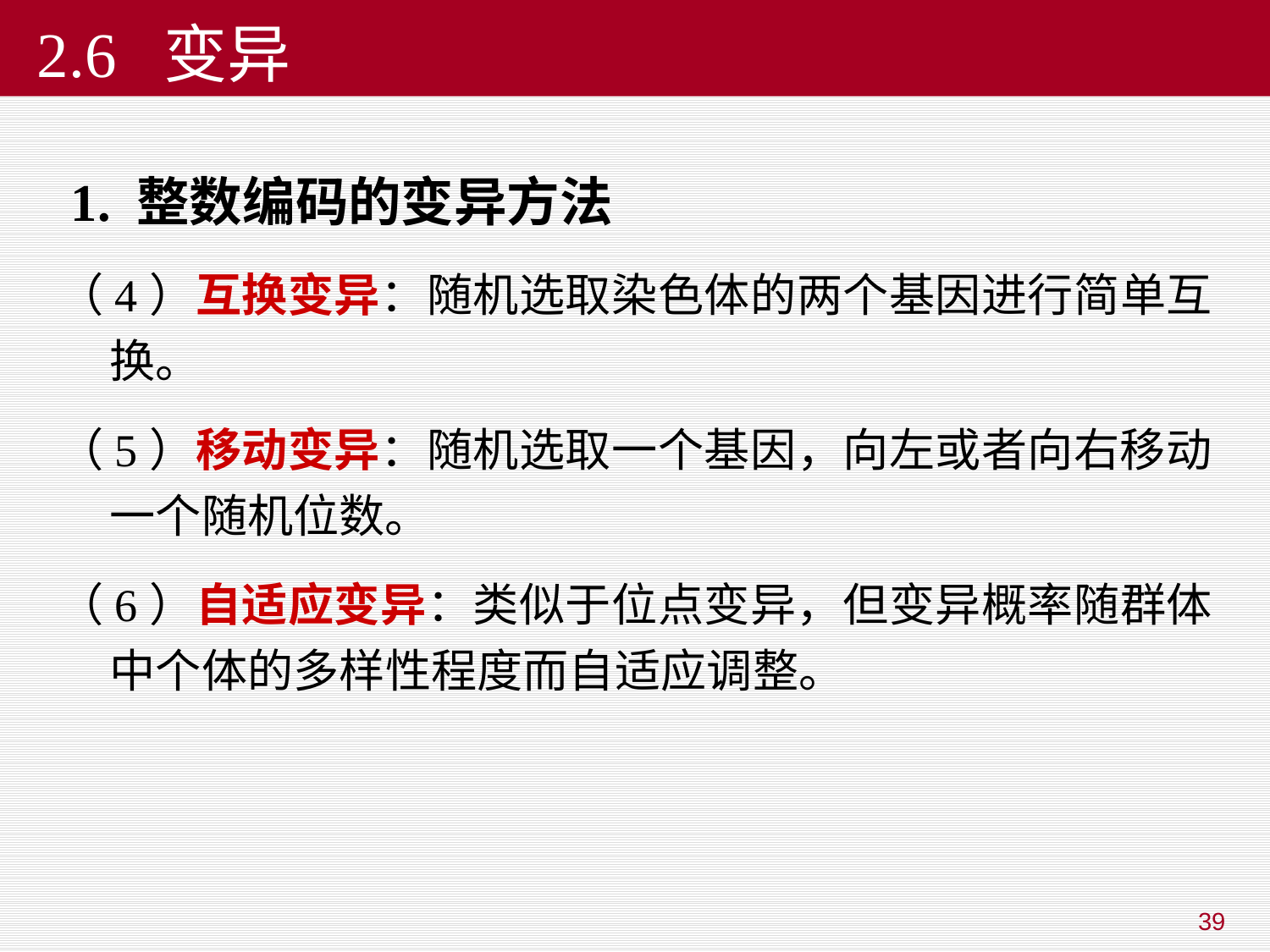

# 2.6  变异
 1. 整数编码的变异方法
（4）互换变异：随机选取染色体的两个基因进行简单互换。
（5）移动变异：随机选取一个基因，向左或者向右移动一个随机位数。
（6）自适应变异：类似于位点变异，但变异概率随群体中个体的多样性程度而自适应调整。
39